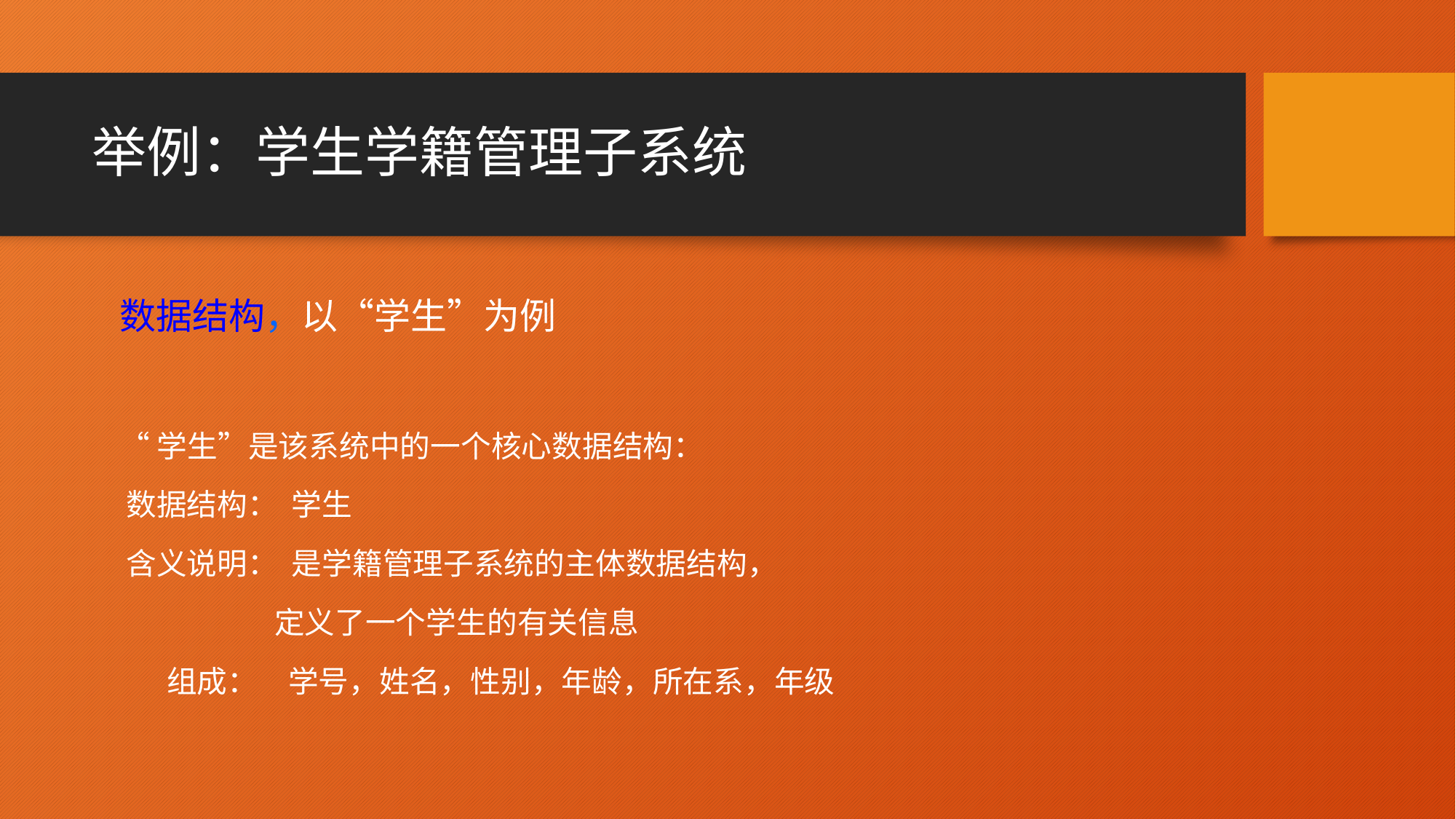

# 举例：学生学籍管理子系统
	数据结构，以“学生”为例

	“学生”是该系统中的一个核心数据结构：
    数据结构：  学生
    含义说明：  是学籍管理子系统的主体数据结构，
                          定义了一个学生的有关信息
          组成：　学号，姓名，性别，年龄，所在系，年级